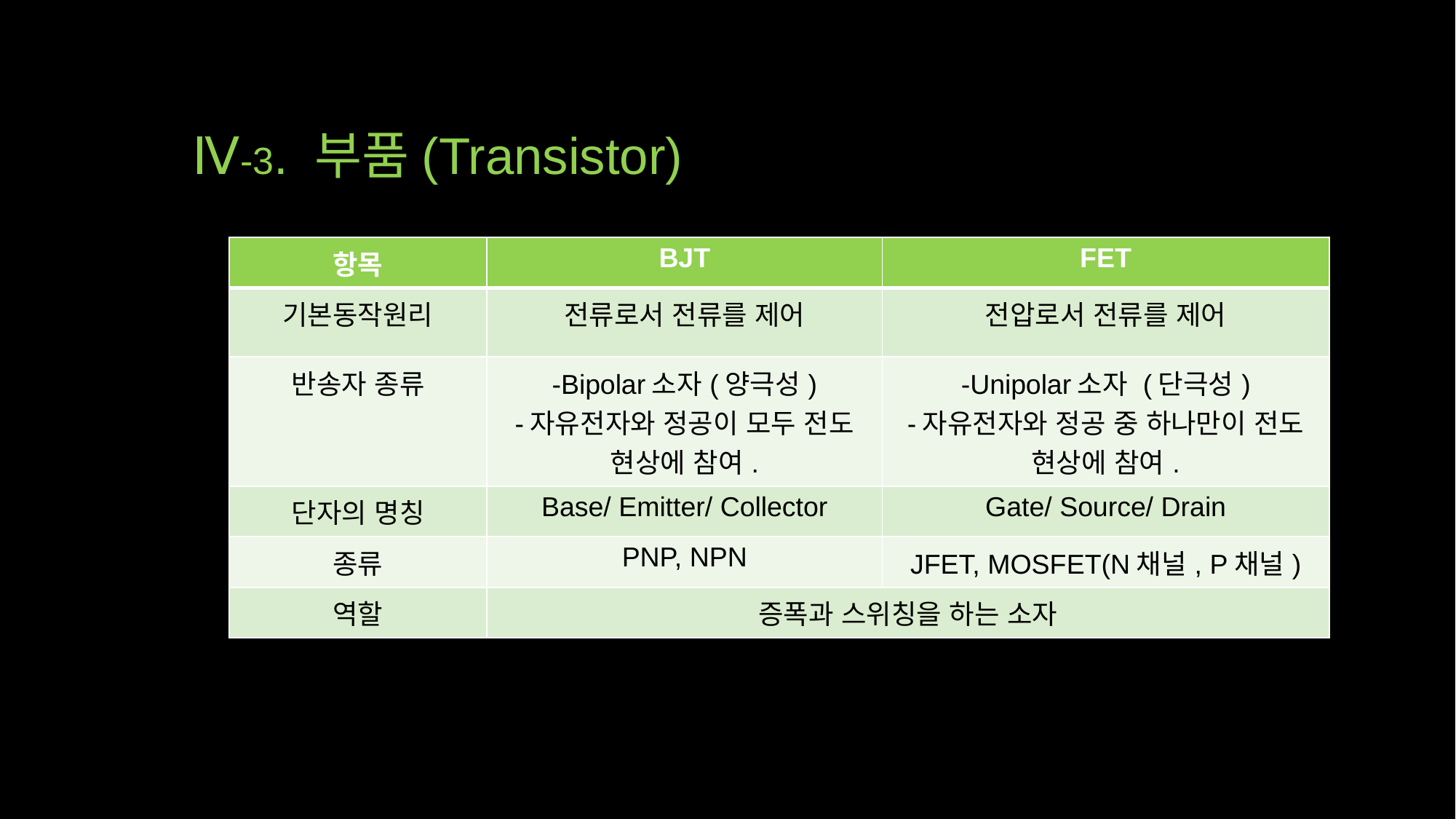

# Ⅳ-3. 부품(Transistor)
| 항목 | BJT | FET |
| --- | --- | --- |
| 기본동작원리 | 전류로서 전류를 제어 | 전압로서 전류를 제어 |
| 반송자 종류 | -Bipolar소자(양극성) -자유전자와 정공이 모두 전도 현상에 참여. | -Unipolar소자 (단극성) -자유전자와 정공 중 하나만이 전도 현상에 참여. |
| 단자의 명칭 | Base/ Emitter/ Collector | Gate/ Source/ Drain |
| 종류 | PNP, NPN | JFET, MOSFET(N채널, P채널) |
| 역할 | 증폭과 스위칭을 하는 소자 |  |